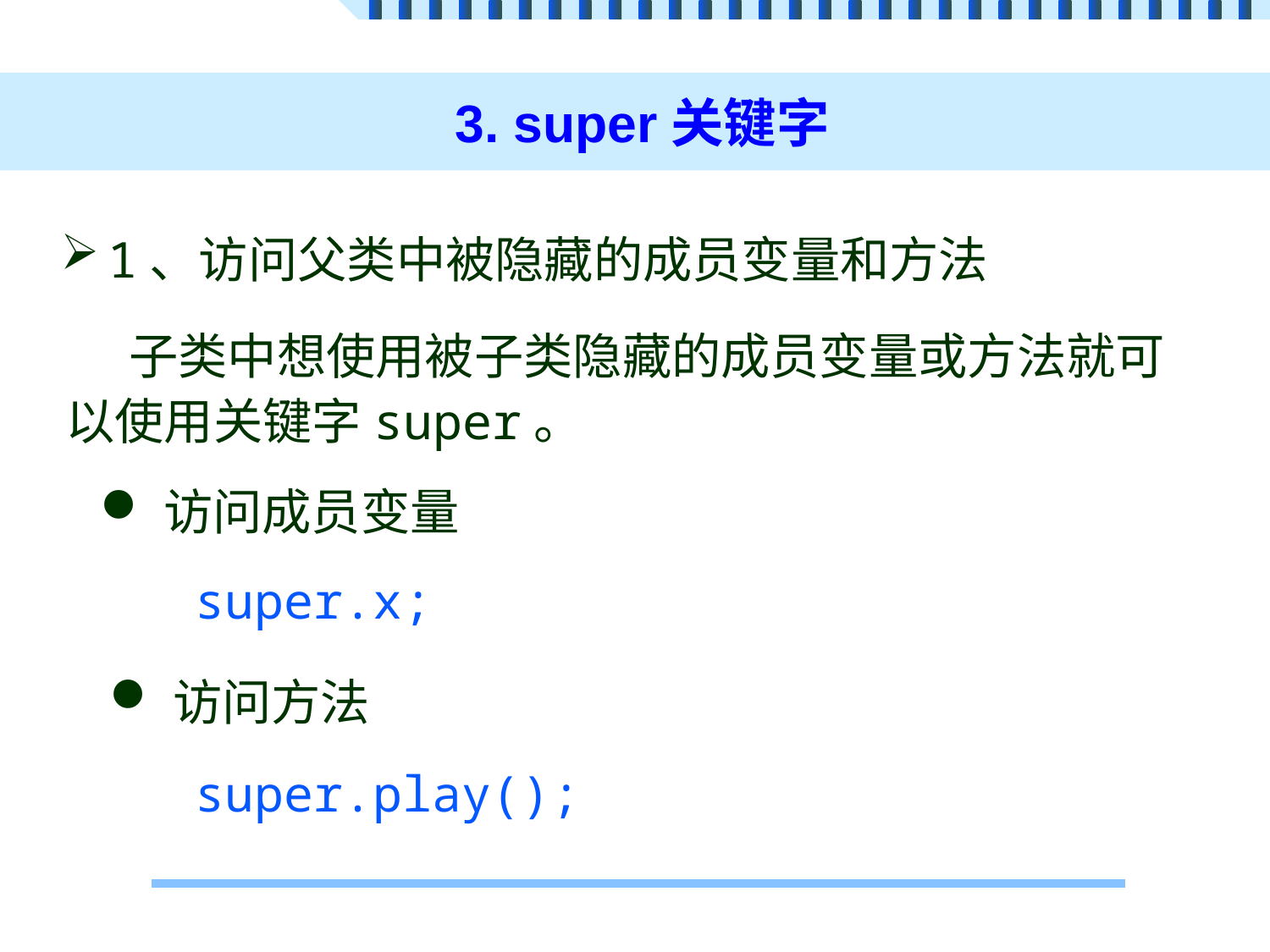

# 3. super关键字
1、访问父类中被隐藏的成员变量和方法
子类中想使用被子类隐藏的成员变量或方法就可以使用关键字super。
访问成员变量
super.x;
访问方法
super.play();